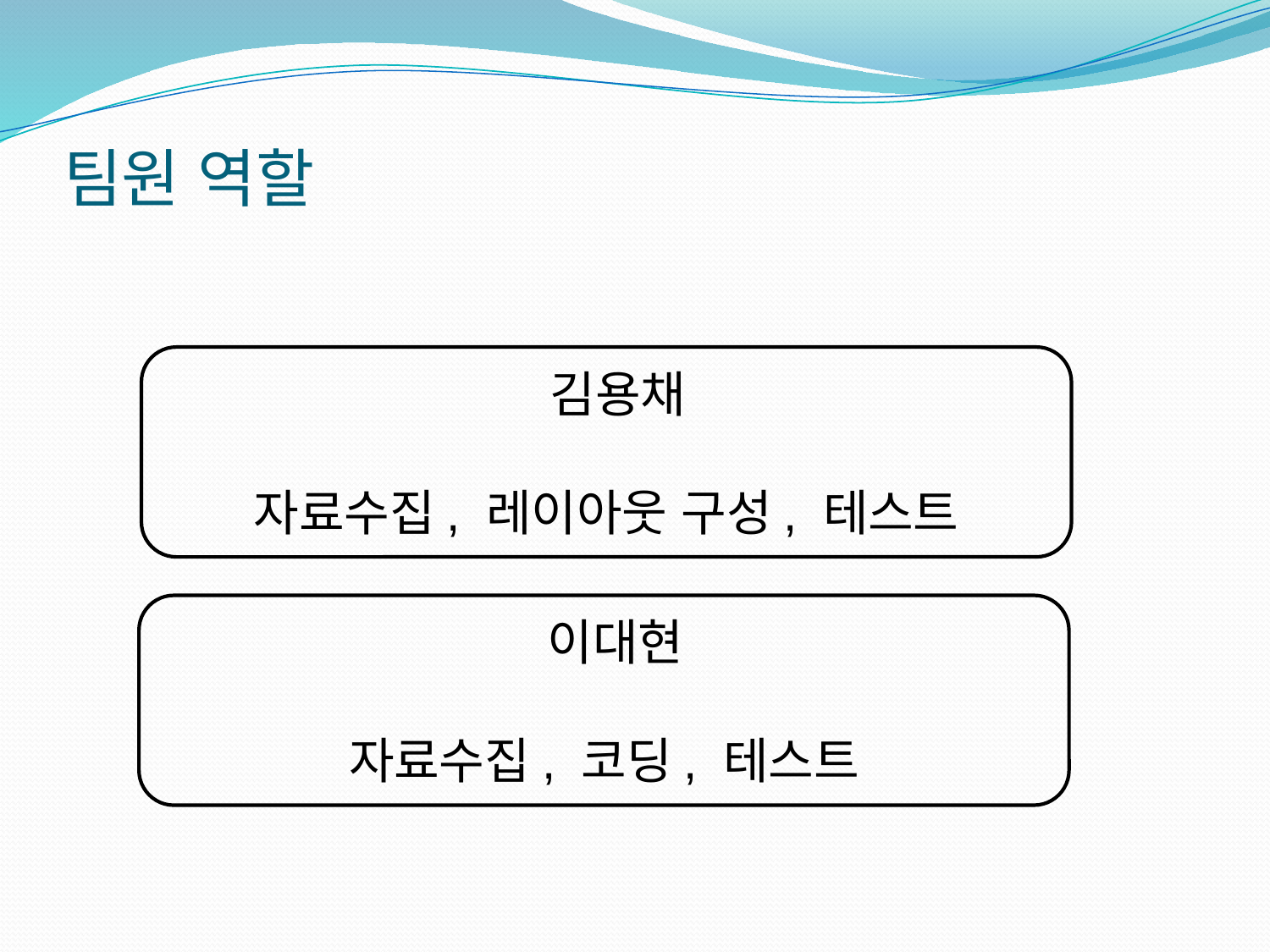

팀원 역할
 김용채

자료수집, 레이아웃 구성, 테스트
 이대현

자료수집, 코딩, 테스트